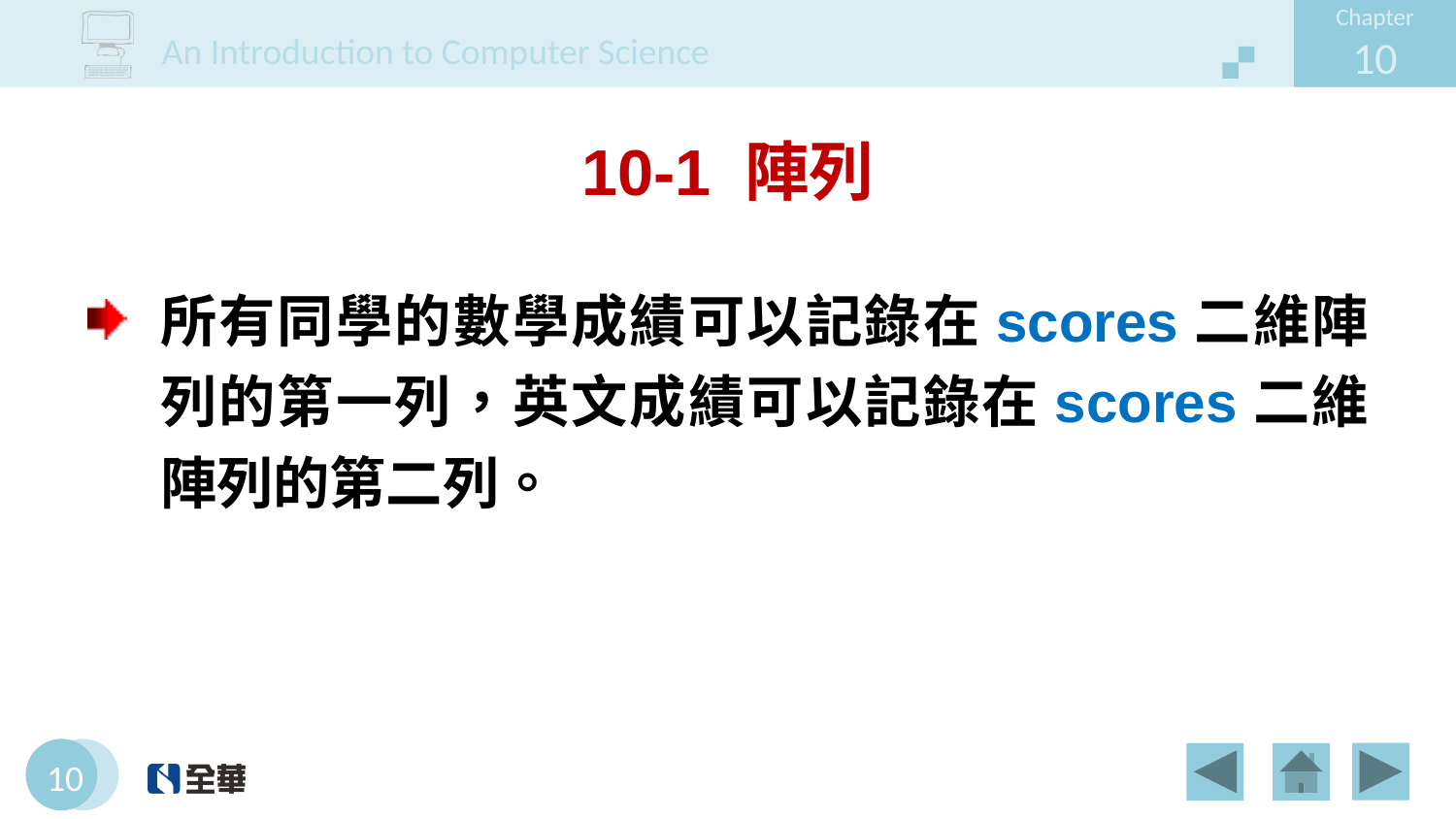

# 10-1 陣列
所有同學的數學成績可以記錄在scores二維陣列的第一列，英文成績可以記錄在scores二維陣列的第二列。